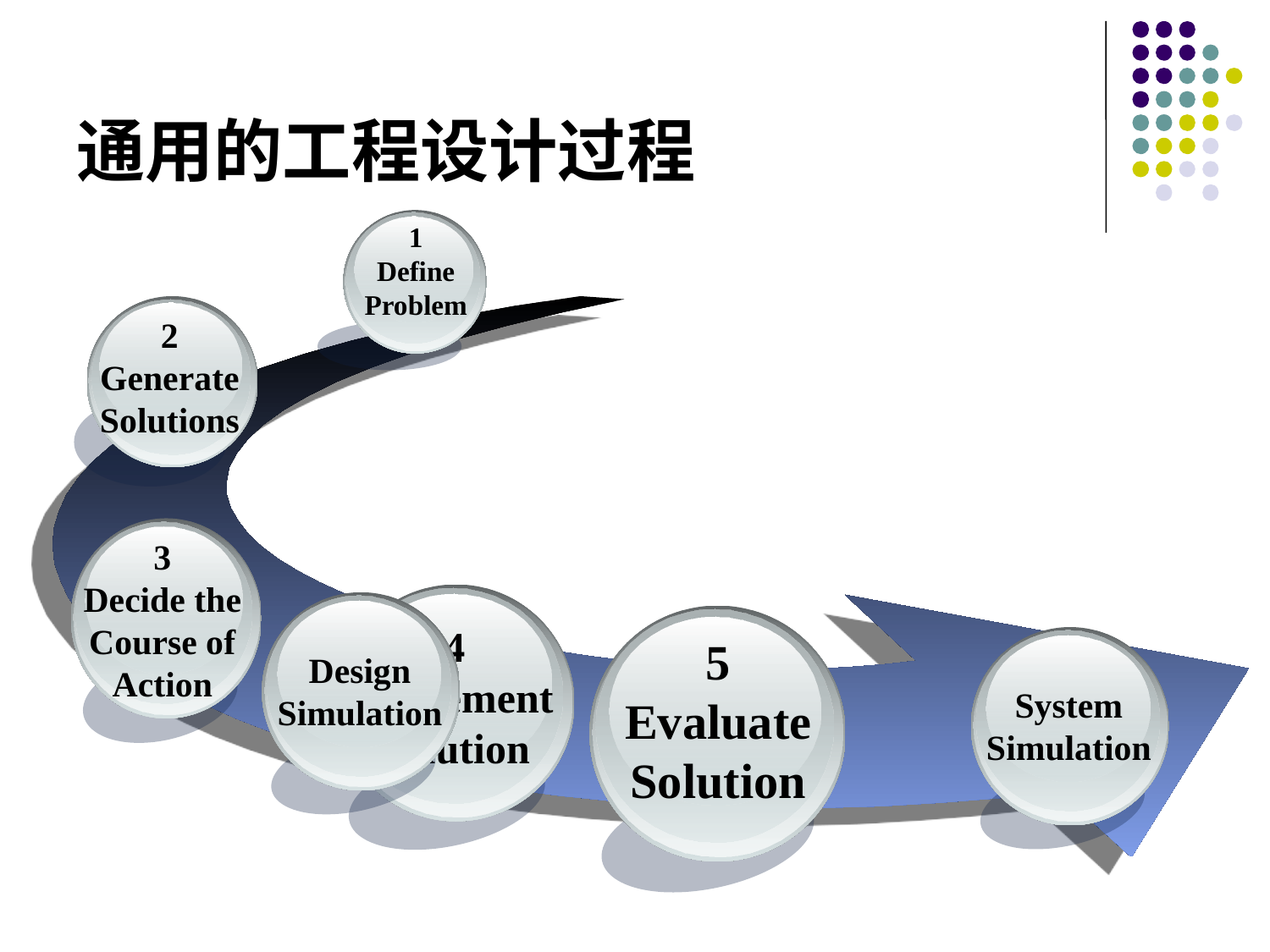

# 通用的工程设计过程

1
Define
Problem

2
Generate
Solutions

3
Decide the Course of Action

4
Implement Solution

Design Simulation

5
Evaluate
Solution

System Simulation